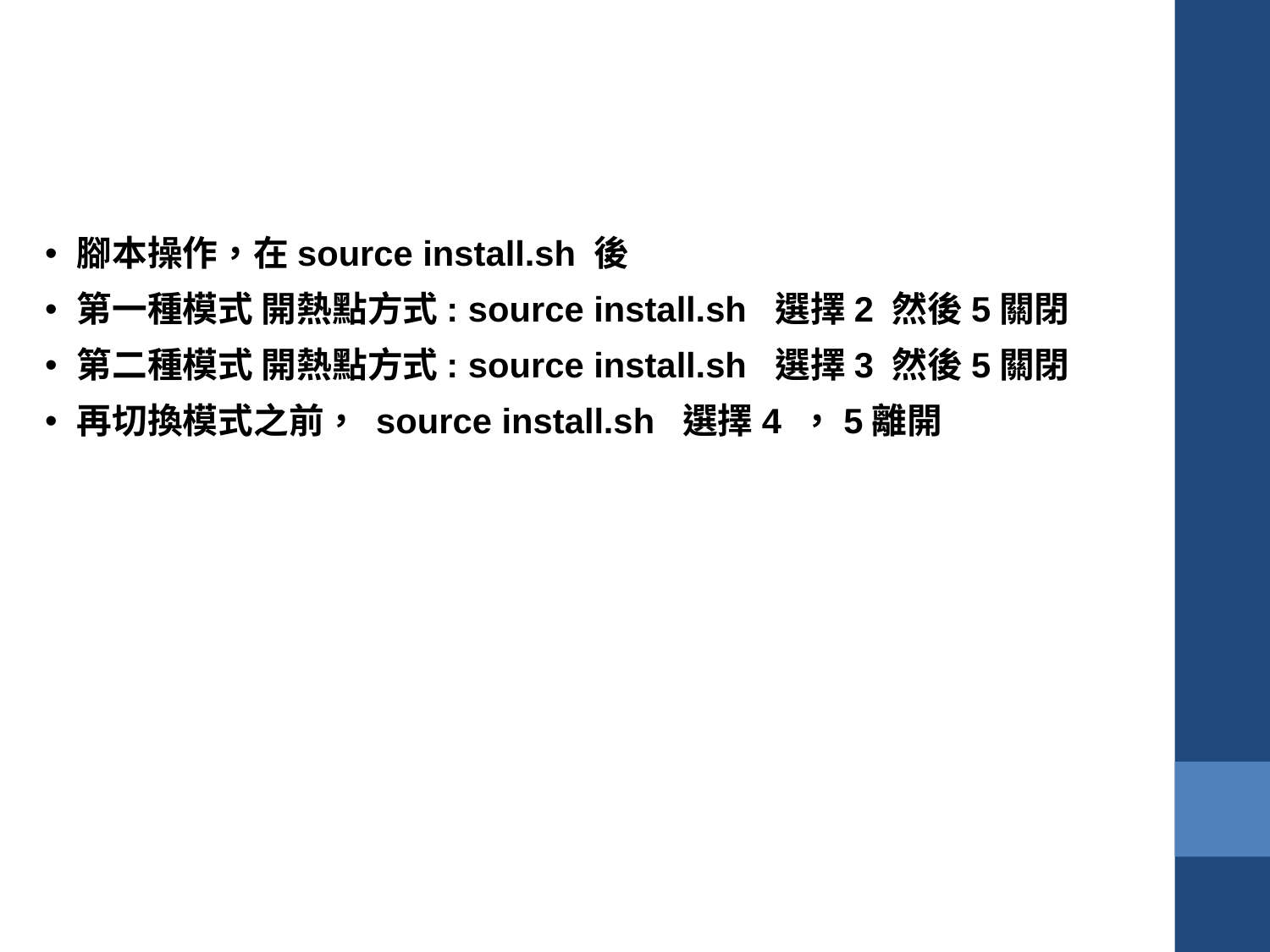

腳本操作，在source install.sh 後
第一種模式 開熱點方式: source install.sh  選擇2 然後5關閉
第二種模式 開熱點方式: source install.sh  選擇3 然後5關閉
再切換模式之前， source install.sh  選擇4 ，5離開